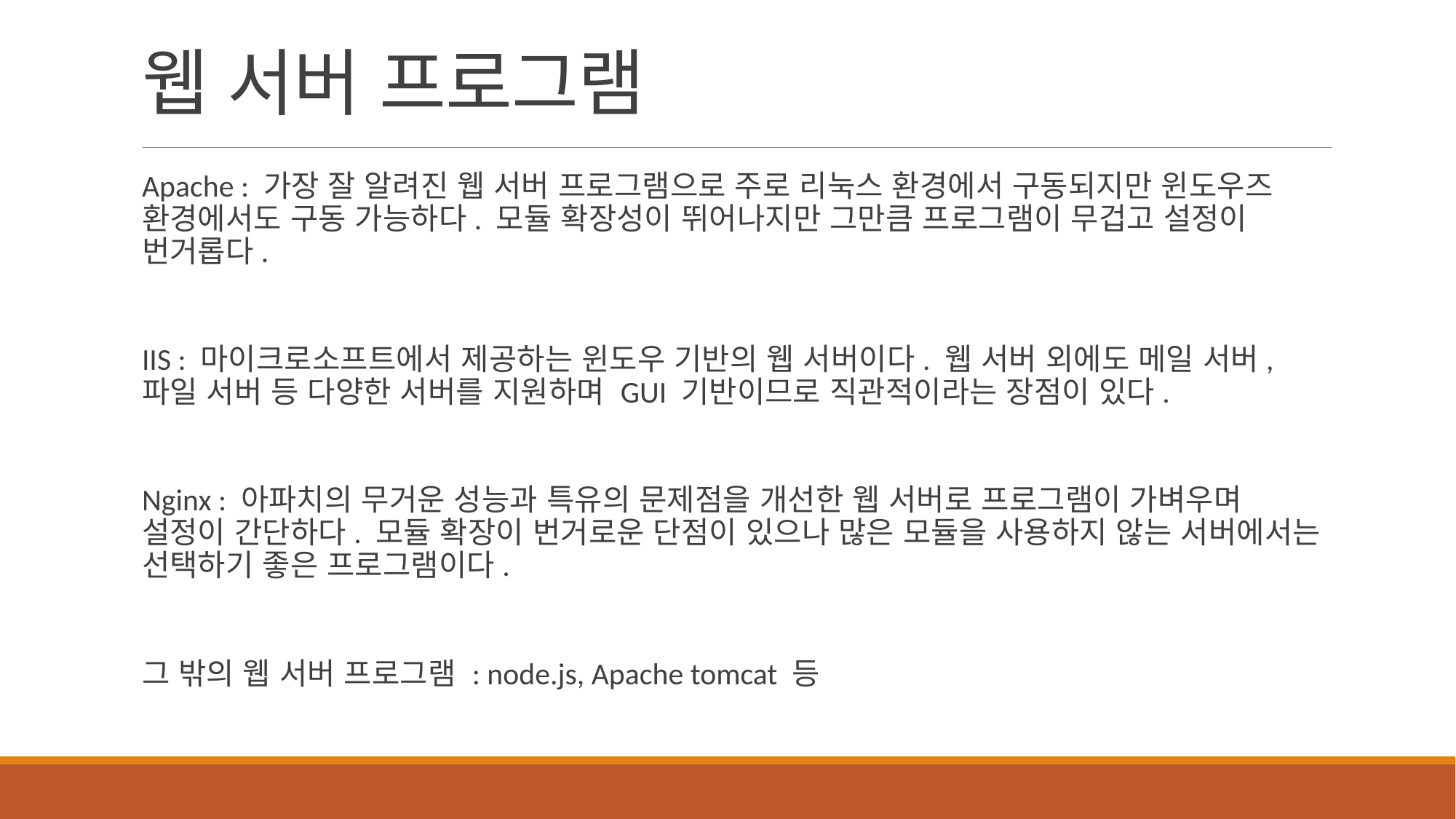

# 웹 서버 프로그램
Apache : 가장 잘 알려진 웹 서버 프로그램으로 주로 리눅스 환경에서 구동되지만 윈도우즈 환경에서도 구동 가능하다. 모듈 확장성이 뛰어나지만 그만큼 프로그램이 무겁고 설정이 번거롭다.

IIS : 마이크로소프트에서 제공하는 윈도우 기반의 웹 서버이다. 웹 서버 외에도 메일 서버, 파일 서버 등 다양한 서버를 지원하며 GUI 기반이므로 직관적이라는 장점이 있다.

Nginx : 아파치의 무거운 성능과 특유의 문제점을 개선한 웹 서버로 프로그램이 가벼우며 설정이 간단하다. 모듈 확장이 번거로운 단점이 있으나 많은 모듈을 사용하지 않는 서버에서는 선택하기 좋은 프로그램이다.

그 밖의 웹 서버 프로그램 : node.js, Apache tomcat 등